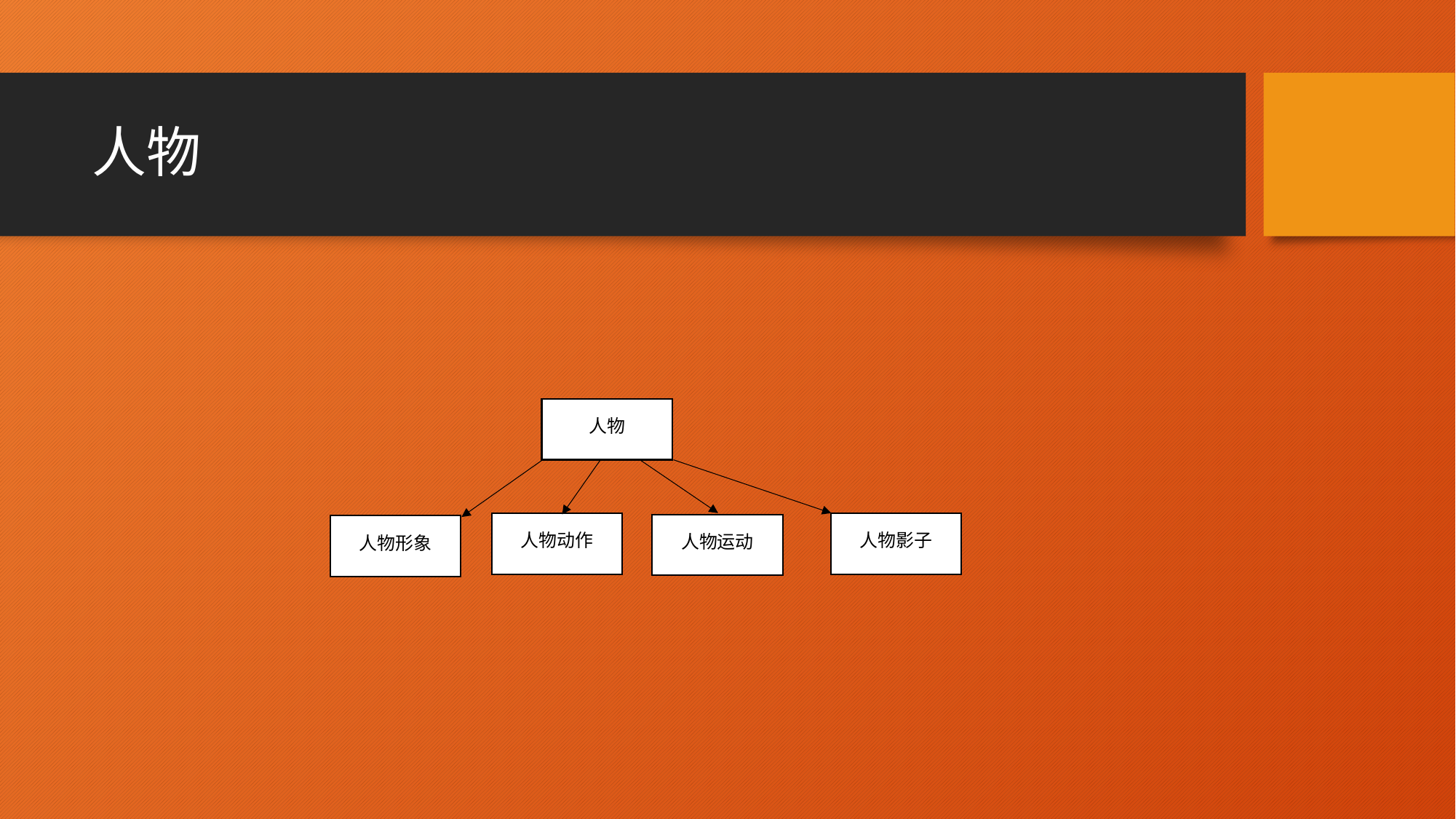

# 人物

人物

人物动作

人物影子

人物形象

人物运动